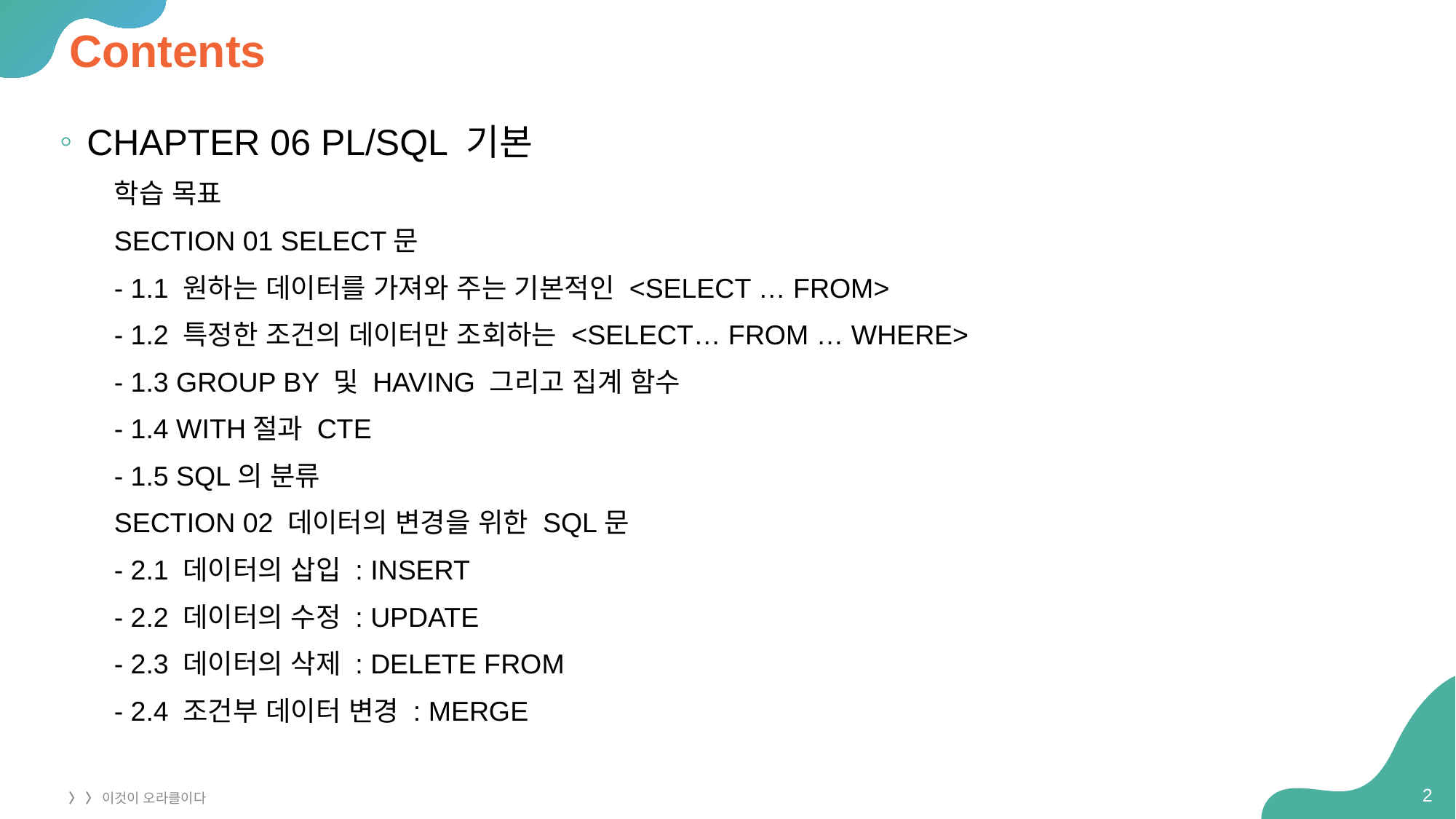

# Contents
CHAPTER 06 PL/SQL 기본
학습 목표
SECTION 01 SELECT문
- 1.1 원하는 데이터를 가져와 주는 기본적인 <SELECT … FROM>
- 1.2 특정한 조건의 데이터만 조회하는 <SELECT… FROM … WHERE>
- 1.3 GROUP BY 및 HAVING 그리고 집계 함수
- 1.4 WITH절과 CTE
- 1.5 SQL의 분류
SECTION 02 데이터의 변경을 위한 SQL문
- 2.1 데이터의 삽입 : INSERT
- 2.2 데이터의 수정 : UPDATE
- 2.3 데이터의 삭제 : DELETE FROM
- 2.4 조건부 데이터 변경 : MERGE

2
〉 〉 이것이 오라클이다